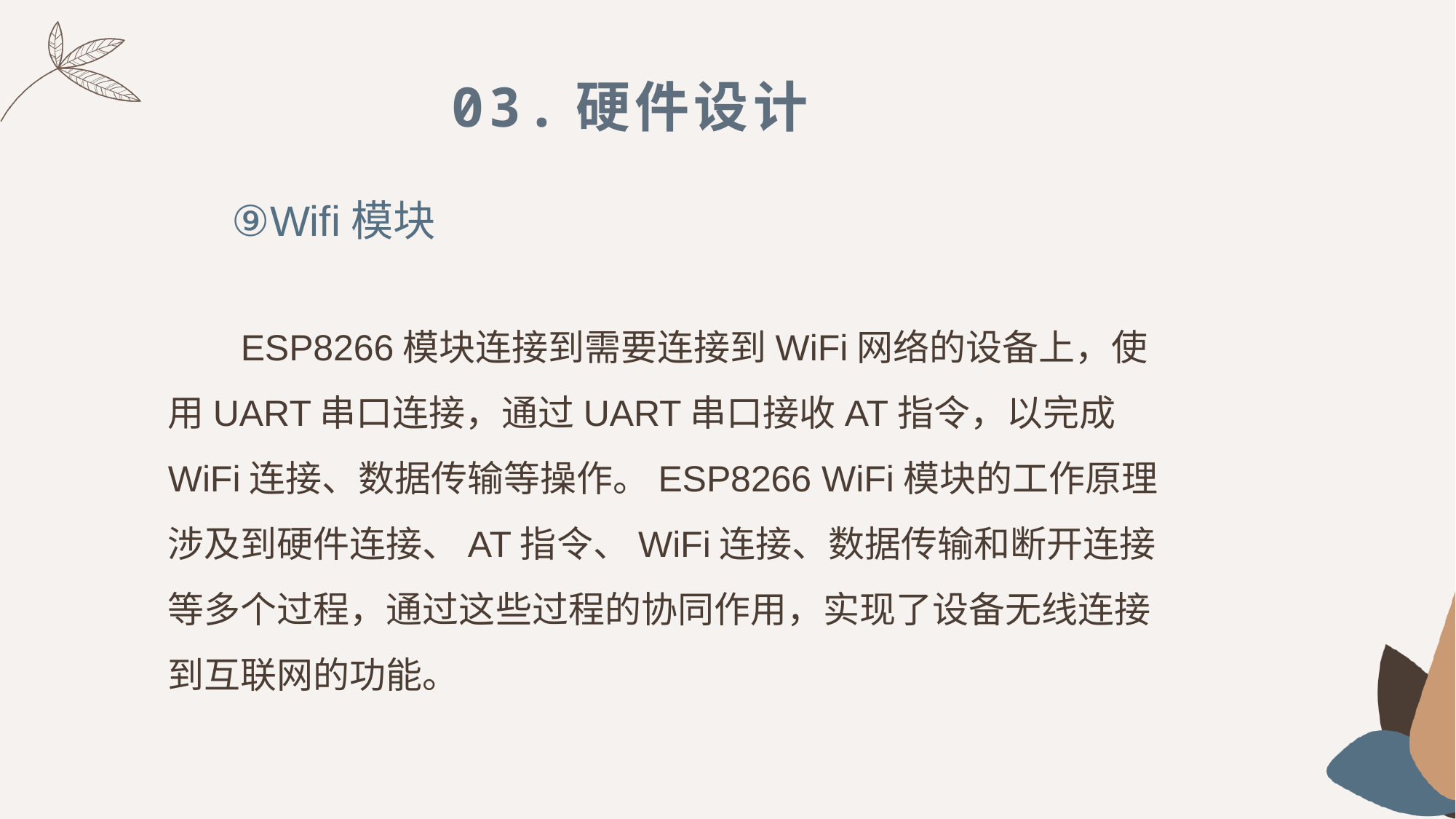

03.硬件设计
⑨Wifi模块

ESP8266模块连接到需要连接到WiFi网络的设备上，使用UART串口连接，通过UART串口接收AT指令，以完成WiFi连接、数据传输等操作。ESP8266 WiFi模块的工作原理涉及到硬件连接、AT指令、WiFi连接、数据传输和断开连接等多个过程，通过这些过程的协同作用，实现了设备无线连接到互联网的功能。